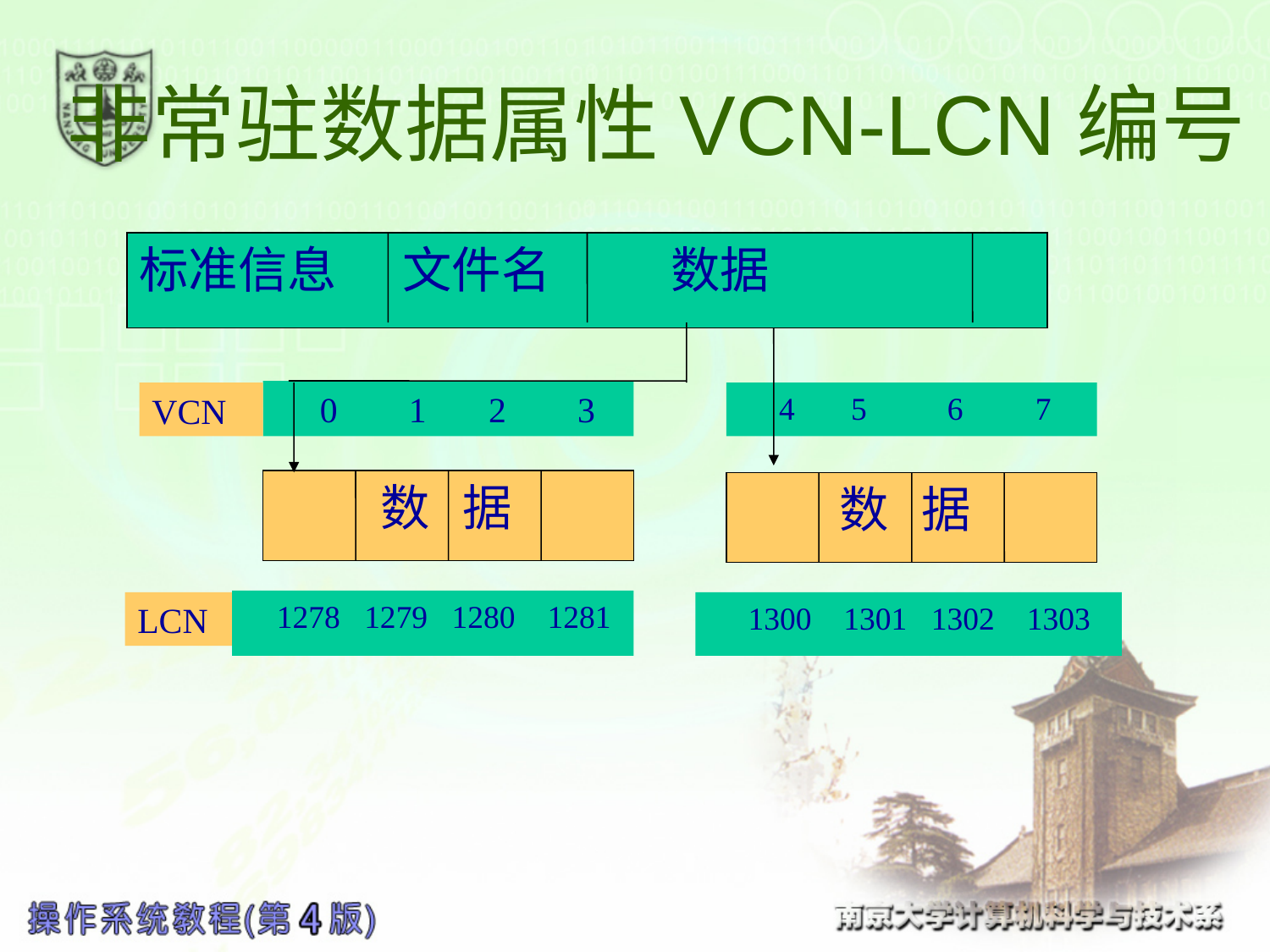

# 非常驻数据属性VCN-LCN编号
标准信息      文件名           数据

     0        1       2        3

VCN

     4       5          6         7
                         数   据

                        数   据

    1278   1279   1280    1281
LCN
     1300    1301   1302    1303